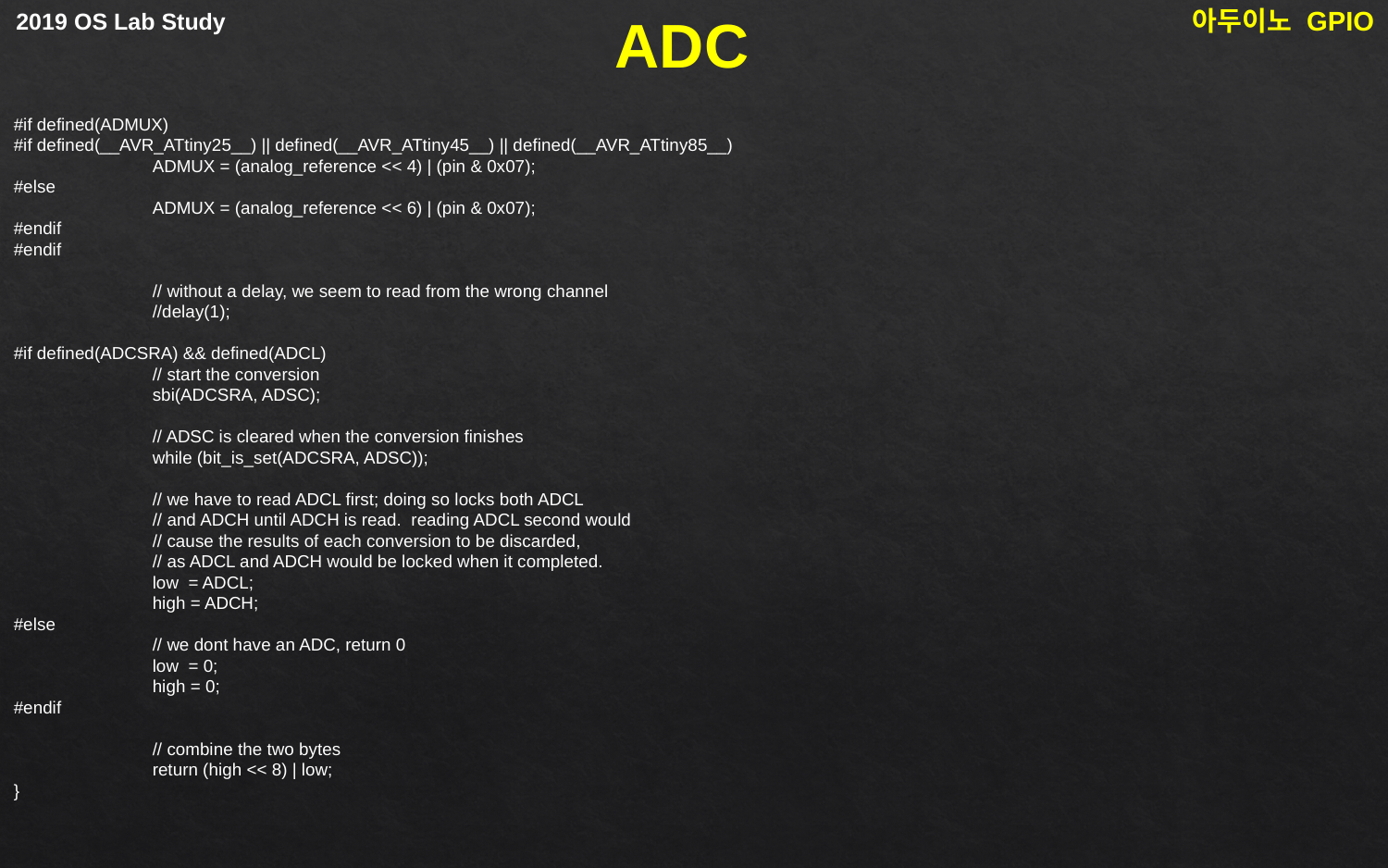

2019 OS Lab Study
ADC
아두이노 GPIO
#if defined(ADMUX)
#if defined(__AVR_ATtiny25__) || defined(__AVR_ATtiny45__) || defined(__AVR_ATtiny85__)
	ADMUX = (analog_reference << 4) | (pin & 0x07);
#else
	ADMUX = (analog_reference << 6) | (pin & 0x07);
#endif
#endif

	// without a delay, we seem to read from the wrong channel
	//delay(1);

#if defined(ADCSRA) && defined(ADCL)
	// start the conversion
	sbi(ADCSRA, ADSC);

	// ADSC is cleared when the conversion finishes
	while (bit_is_set(ADCSRA, ADSC));

	// we have to read ADCL first; doing so locks both ADCL
	// and ADCH until ADCH is read.  reading ADCL second would
	// cause the results of each conversion to be discarded,
	// as ADCL and ADCH would be locked when it completed.
	low  = ADCL;
	high = ADCH;
#else
	// we dont have an ADC, return 0
	low  = 0;
	high = 0;
#endif

	// combine the two bytes
	return (high << 8) | low;
}